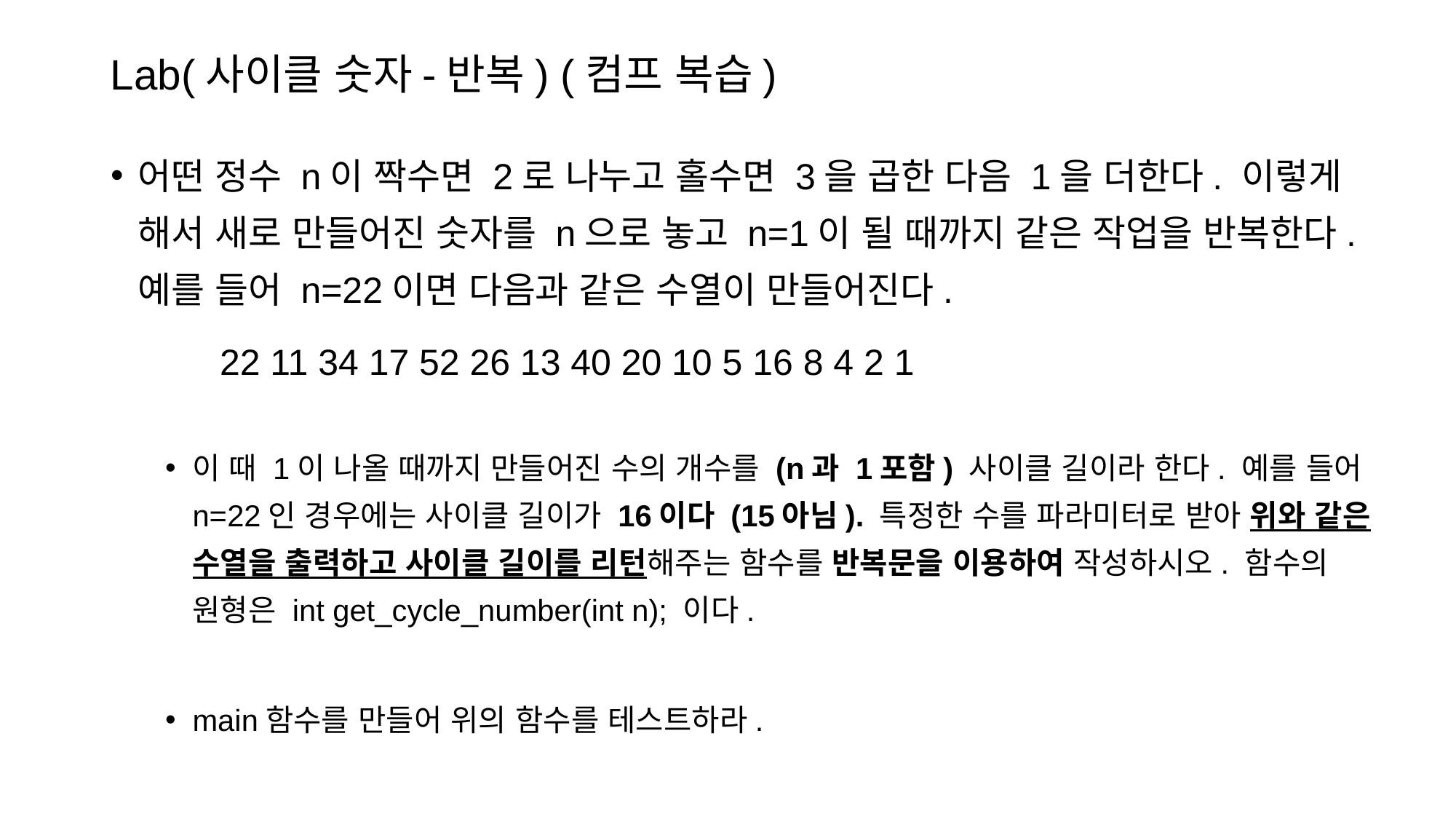

Lab(사이클 숫자-반복) (컴프 복습)

어떤 정수 n이 짝수면 2로 나누고 홀수면 3을 곱한 다음 1을 더한다. 이렇게 해서 새로 만들어진 숫자를 n으로 놓고 n=1이 될 때까지 같은 작업을 반복한다. 예를 들어 n=22이면 다음과 같은 수열이 만들어진다.
	22 11 34 17 52 26 13 40 20 10 5 16 8 4 2 1

이 때 1이 나올 때까지 만들어진 수의 개수를 (n과 1포함) 사이클 길이라 한다. 예를 들어 n=22인 경우에는 사이클 길이가 16이다 (15아님). 특정한 수를 파라미터로 받아 위와 같은 수열을 출력하고 사이클 길이를 리턴해주는 함수를 반복문을 이용하여 작성하시오. 함수의 원형은 int get_cycle_number(int n); 이다.

main함수를 만들어 위의 함수를 테스트하라.